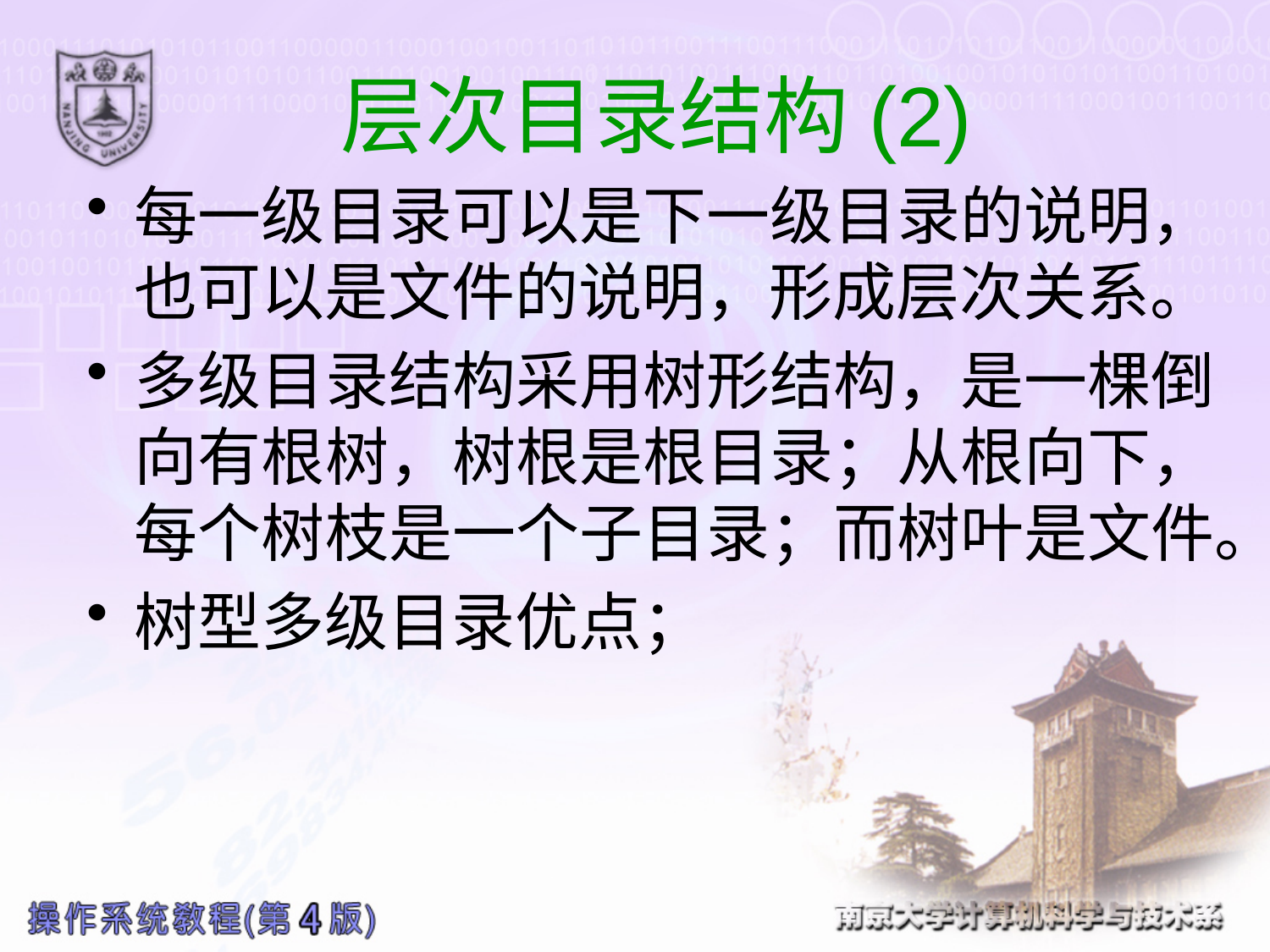

# 层次目录结构(2)
每一级目录可以是下一级目录的说明，也可以是文件的说明，形成层次关系。
多级目录结构采用树形结构，是一棵倒向有根树，树根是根目录；从根向下，每个树枝是一个子目录；而树叶是文件。
树型多级目录优点；